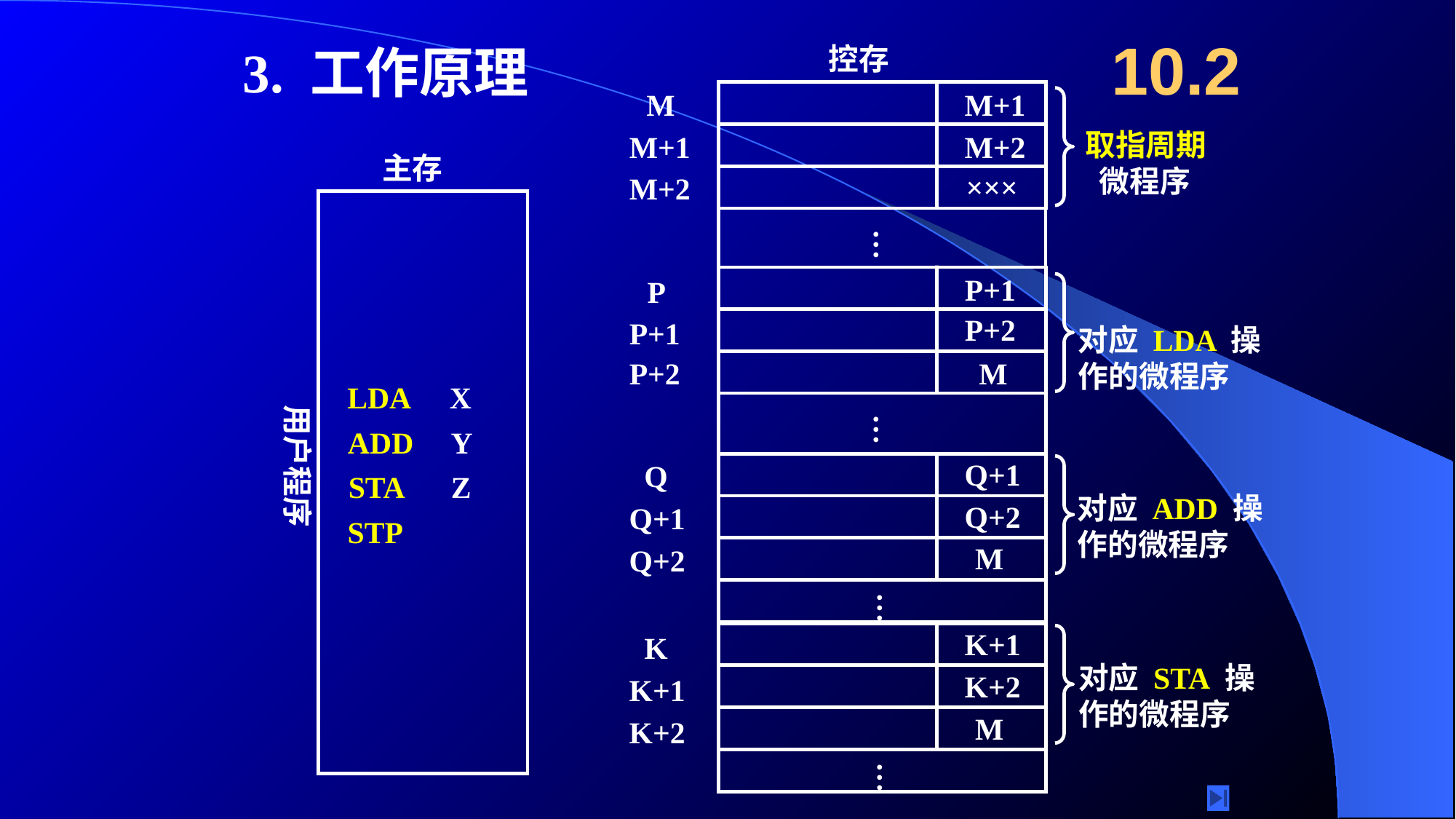

10.2
3. 工作原理
控存
M
M+1

取指周期
 微程序
M+1
M+2

M+2

…

P+1
P

P+2
P+1

对应 LDA 操
作的微程序
P+2
M

…
Q+1
Q

对应 ADD 操
作的微程序
Q+2
Q+1

M
Q+2

…
K+1

K

对应 STA 操
作的微程序
K+2

K+1
M

K+2

…
×××
主存

LDA     X
用户程序
ADD     Y
STA      Z
STP